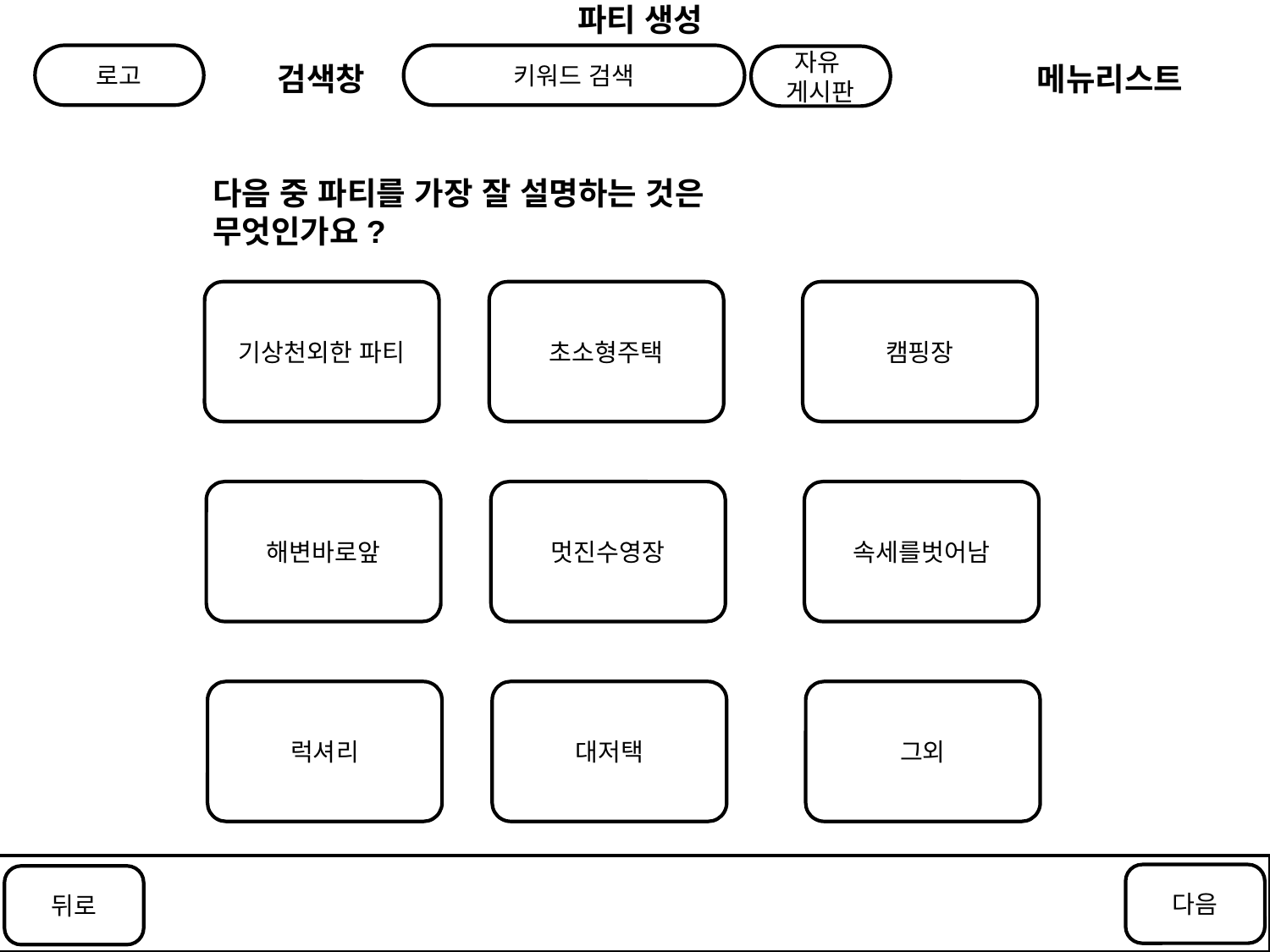

파티 생성
로고
키워드 검색
자유
게시판
검색창
메뉴리스트
다음 중 파티를 가장 잘 설명하는 것은
무엇인가요?
기상천외한 파티
초소형주택
캠핑장
해변바로앞
멋진수영장
속세를벗어남
럭셔리
대저택
그외

다음
뒤로